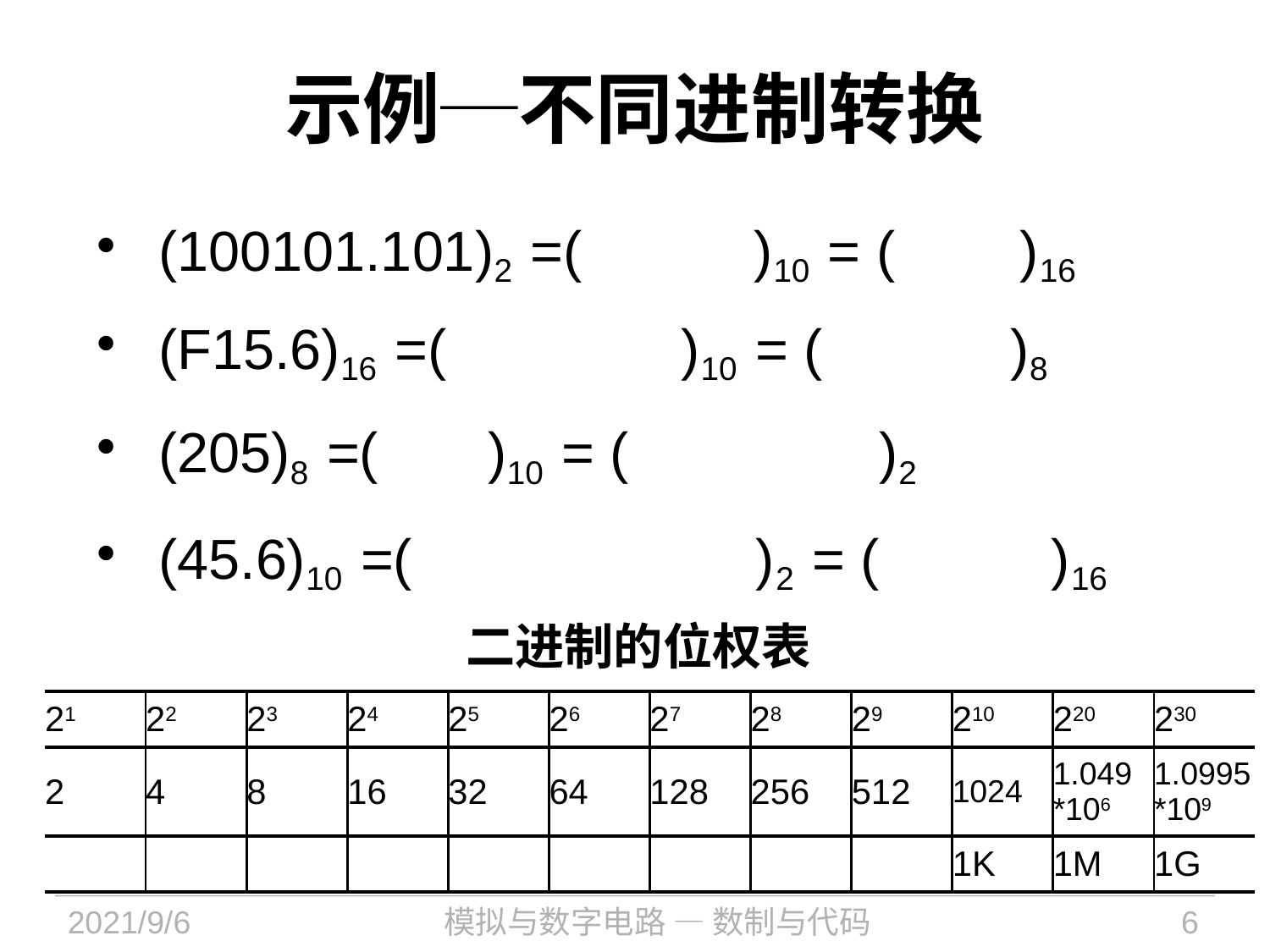

# 示例─不同进制转换
  (100101.101)2  =(           )10  = (        )16
  (F15.6)16  =(               )10  = (            )8
  (205)8  =(       )10  = (                )2
  (45.6)10  =(                      )2  = (           )16
二进制的位权表
| 21 | 22 | 23 | 24 | 25 | 26 | 27 | 28 | 29 | 210 | 220 | 230 |
| --- | --- | --- | --- | --- | --- | --- | --- | --- | --- | --- | --- |
| 2 | 4 | 8 | 16 | 32 | 64 | 128 | 256 | 512 | 1024 | 1.049 \*106 | 1.0995 \*109 |
|  |  |  |  |  |  |  |  |  | 1K | 1M | 1G |
2021/9/6
模拟与数字电路 — 数制与代码
6